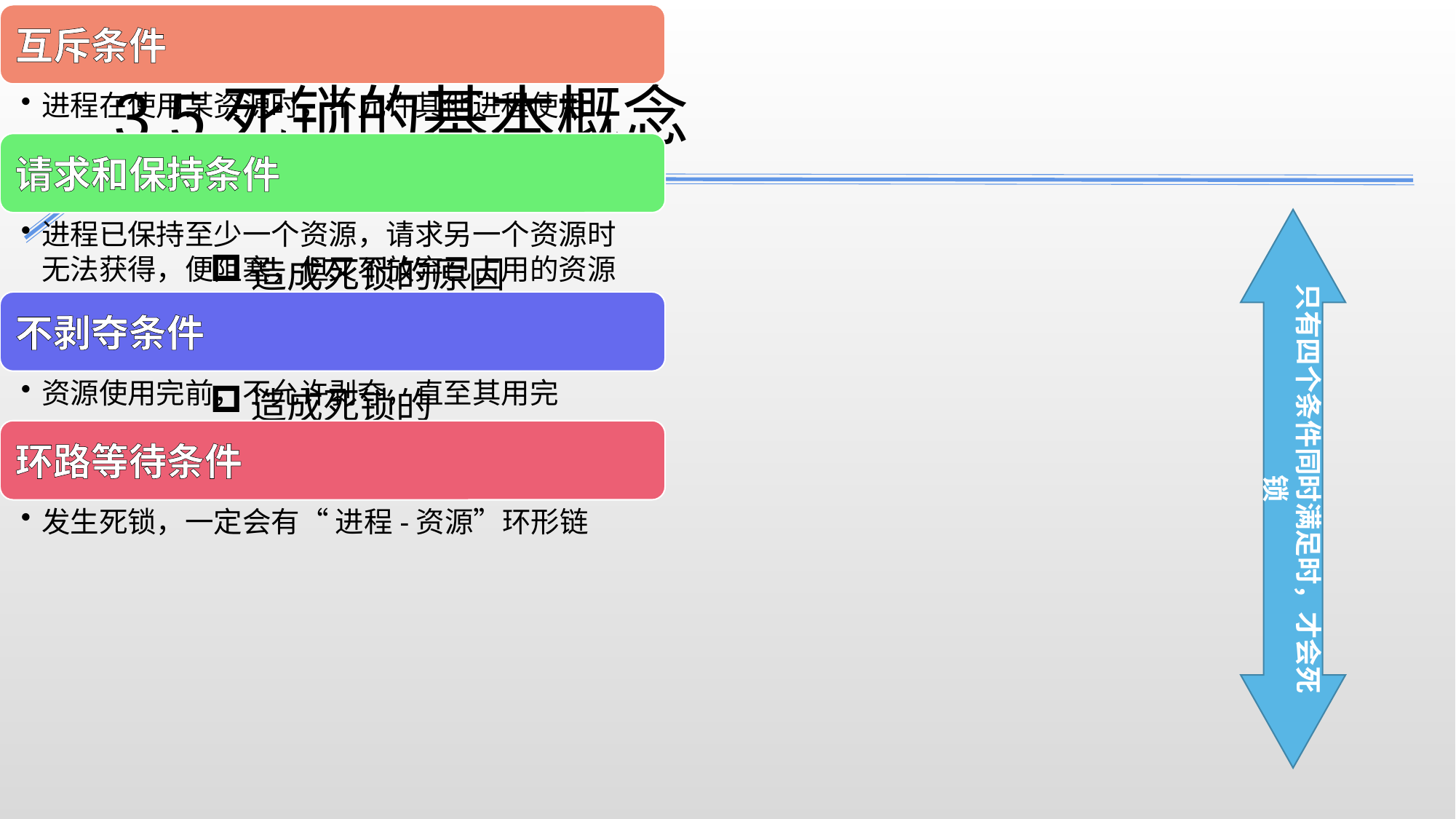

3.5死锁的基本概念

只有四个条件同时满足时，才会死锁
造成死锁的原因

造成死锁的
“四大必要条件”

互斥条件
进程在使用某资源时，不允许其他进程使用
请求和保持条件
进程已保持至少一个资源，请求另一个资源时无法获得，便阻塞，但又不放弃已占用的资源
不剥夺条件
资源使用完前，不允许剥夺，直至其用完
环路等待条件
发生死锁，一定会有“ 进程-资源”环形链